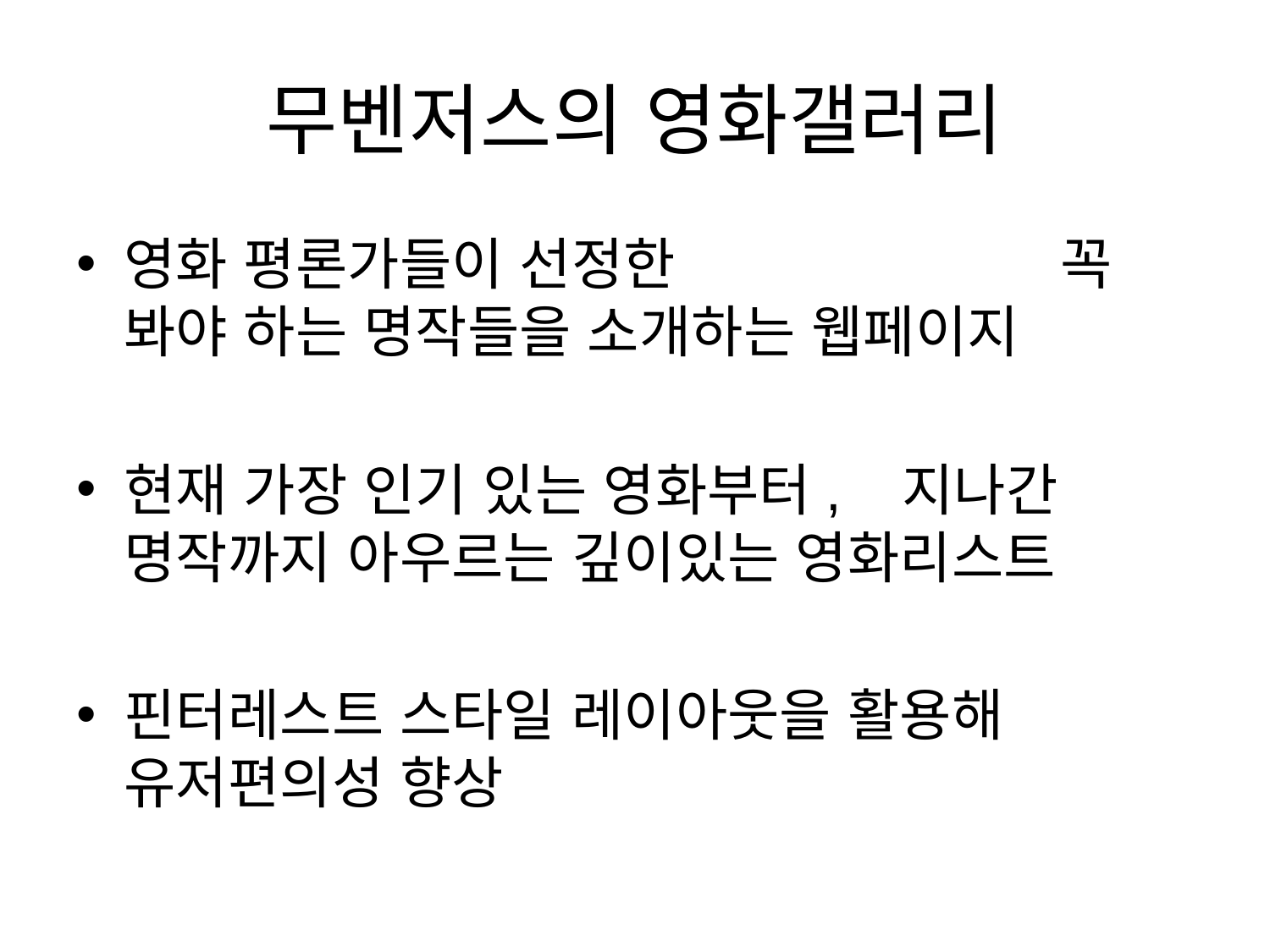

# 무벤저스의 영화갤러리
영화 평론가들이 선정한 			   꼭 봐야 하는 명작들을 소개하는 웹페이지

현재 가장 인기 있는 영화부터,   지나간 명작까지 아우르는 깊이있는 영화리스트

핀터레스트 스타일 레이아웃을 활용해 	유저편의성 향상